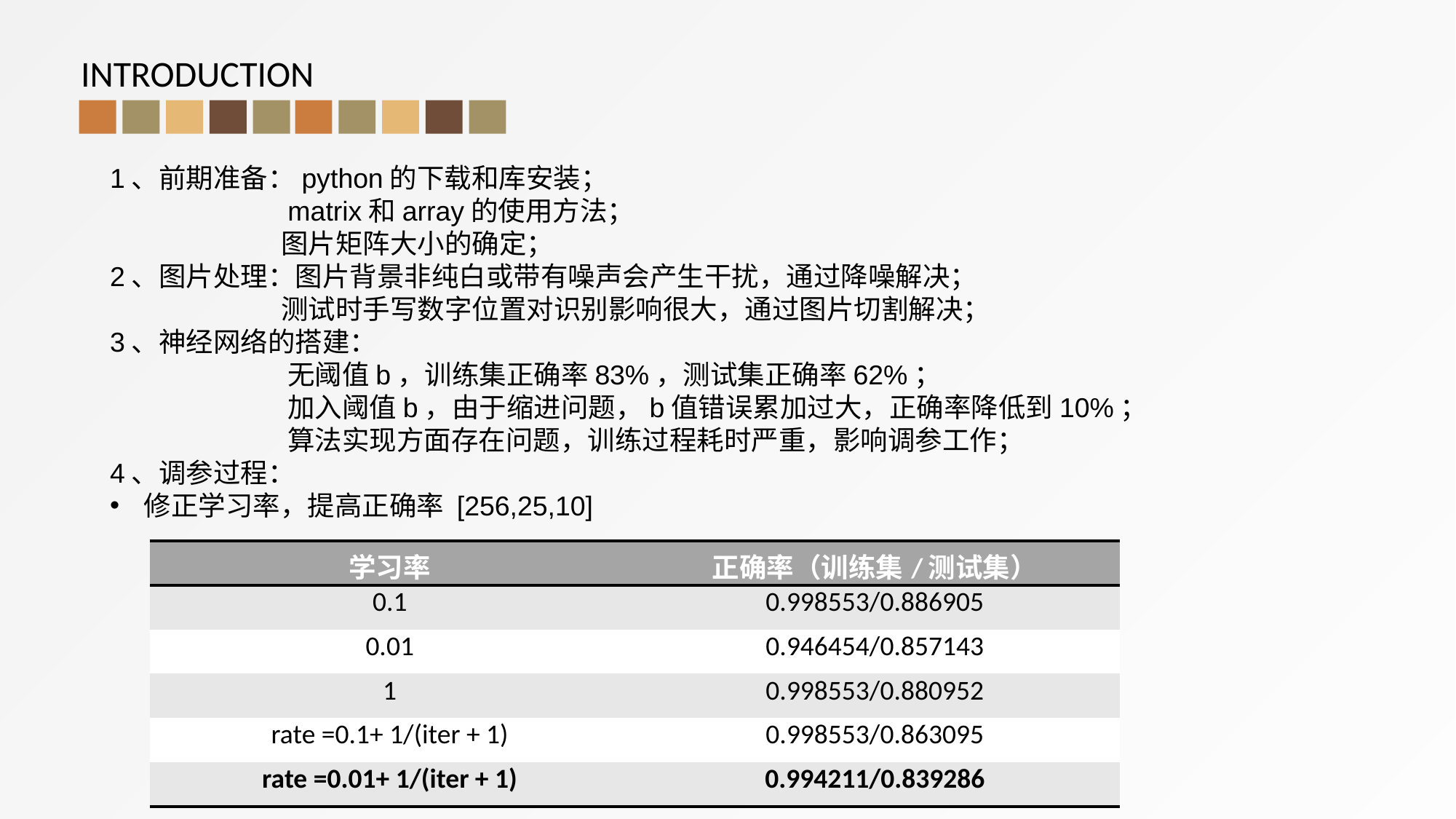

INTRODUCTION

1、前期准备：python的下载和库安装；
	         matrix和array的使用方法；
	         图片矩阵大小的确定；
2、图片处理：图片背景非纯白或带有噪声会产生干扰，通过降噪解决；
	         测试时手写数字位置对识别影响很大，通过图片切割解决；
3、神经网络的搭建：
	          无阈值b，训练集正确率83%，测试集正确率62%；
	          加入阈值b，由于缩进问题，b值错误累加过大，正确率降低到10%；
	          算法实现方面存在问题，训练过程耗时严重，影响调参工作；
4、调参过程：
修正学习率，提高正确率 [256,25,10]

| 学习率 | 正确率（训练集/测试集） |
| --- | --- |
| 0.1 | 0.998553/0.886905 |
| 0.01 | 0.946454/0.857143 |
| 1 | 0.998553/0.880952 |
| rate =0.1+ 1/(iter + 1) | 0.998553/0.863095 |
| rate =0.01+ 1/(iter + 1) | 0.994211/0.839286 |